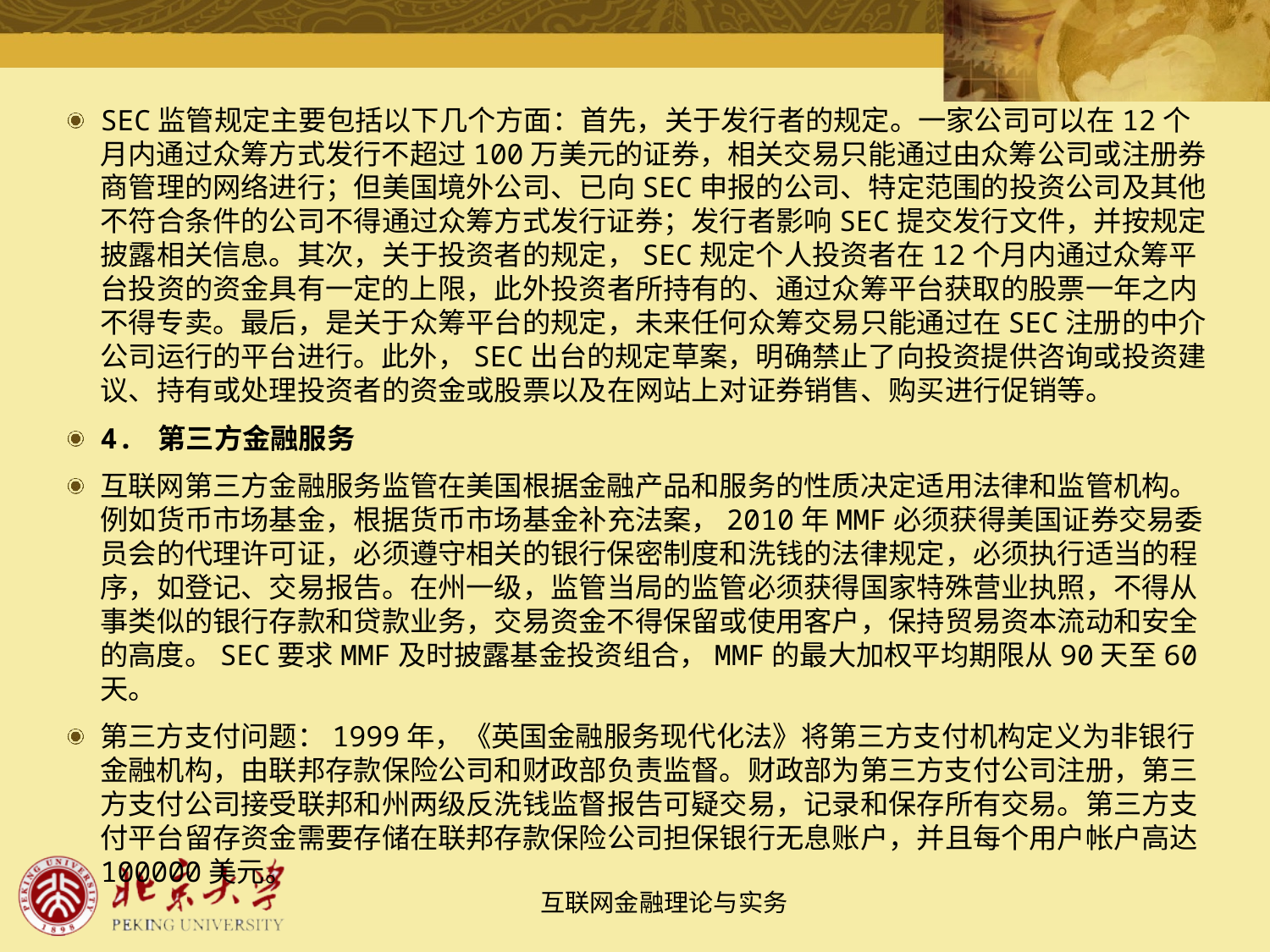

SEC监管规定主要包括以下几个方面：首先，关于发行者的规定。一家公司可以在12个月内通过众筹方式发行不超过100万美元的证券，相关交易只能通过由众筹公司或注册券商管理的网络进行；但美国境外公司、已向SEC申报的公司、特定范围的投资公司及其他不符合条件的公司不得通过众筹方式发行证券；发行者影响SEC提交发行文件，并按规定披露相关信息。其次，关于投资者的规定，SEC规定个人投资者在12个月内通过众筹平台投资的资金具有一定的上限，此外投资者所持有的、通过众筹平台获取的股票一年之内不得专卖。最后，是关于众筹平台的规定，未来任何众筹交易只能通过在SEC注册的中介公司运行的平台进行。此外，SEC出台的规定草案，明确禁止了向投资提供咨询或投资建议、持有或处理投资者的资金或股票以及在网站上对证券销售、购买进行促销等。
4. 第三方金融服务
互联网第三方金融服务监管在美国根据金融产品和服务的性质决定适用法律和监管机构。例如货币市场基金，根据货币市场基金补充法案，2010年MMF必须获得美国证券交易委员会的代理许可证，必须遵守相关的银行保密制度和洗钱的法律规定，必须执行适当的程序，如登记、交易报告。在州一级，监管当局的监管必须获得国家特殊营业执照，不得从事类似的银行存款和贷款业务，交易资金不得保留或使用客户，保持贸易资本流动和安全的高度。SEC要求MMF及时披露基金投资组合，MMF的最大加权平均期限从90天至60天。
第三方支付问题：1999年，《英国金融服务现代化法》将第三方支付机构定义为非银行金融机构，由联邦存款保险公司和财政部负责监督。财政部为第三方支付公司注册，第三方支付公司接受联邦和州两级反洗钱监督报告可疑交易，记录和保存所有交易。第三方支付平台留存资金需要存储在联邦存款保险公司担保银行无息账户，并且每个用户帐户高达100000美元。